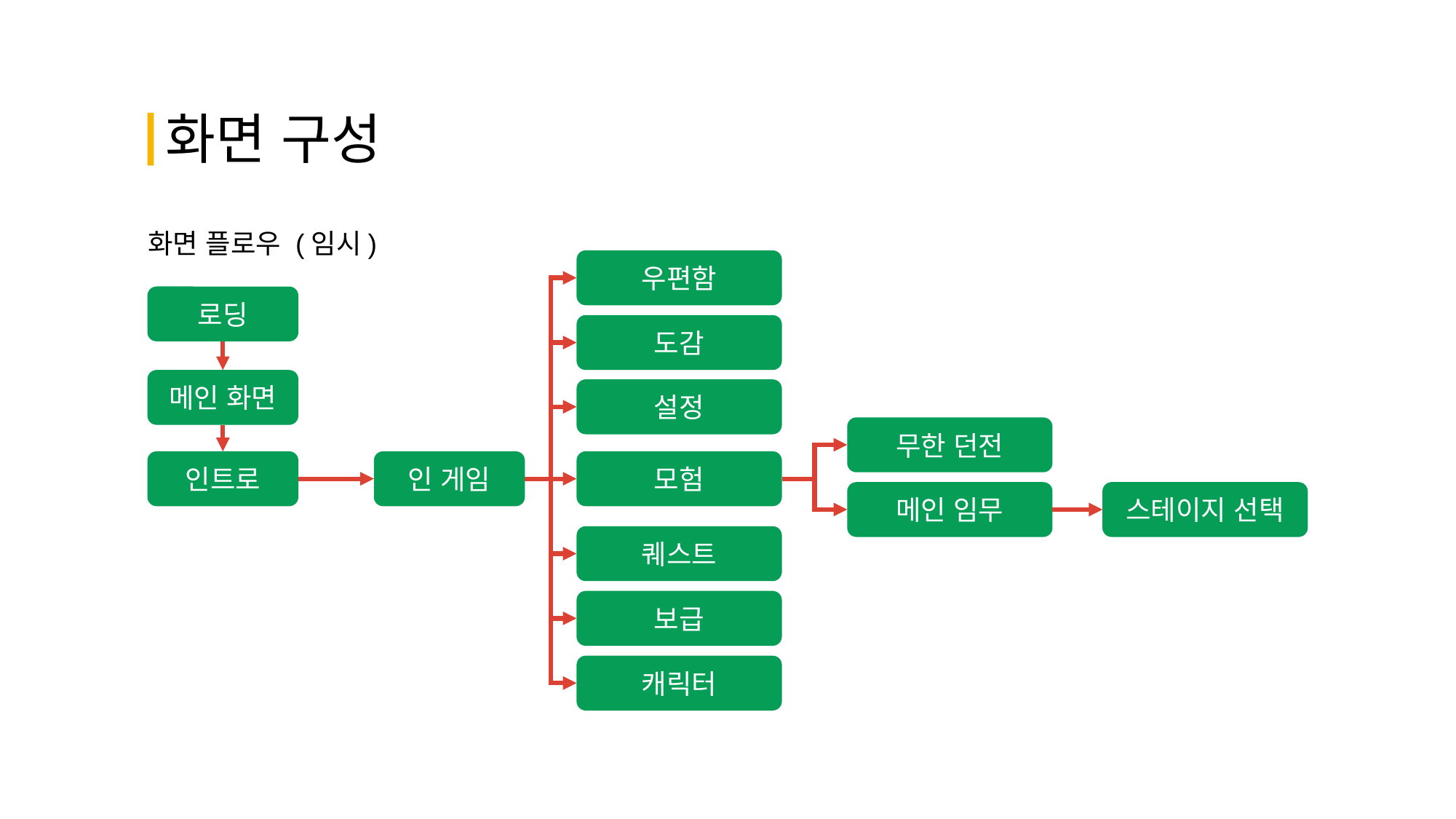

화면 구성

화면 플로우 (임시)
우편함
로딩
도감
메인 화면
설정
무한 던전
인 게임
모험
인트로
메인 임무
스테이지 선택
퀘스트
보급
캐릭터